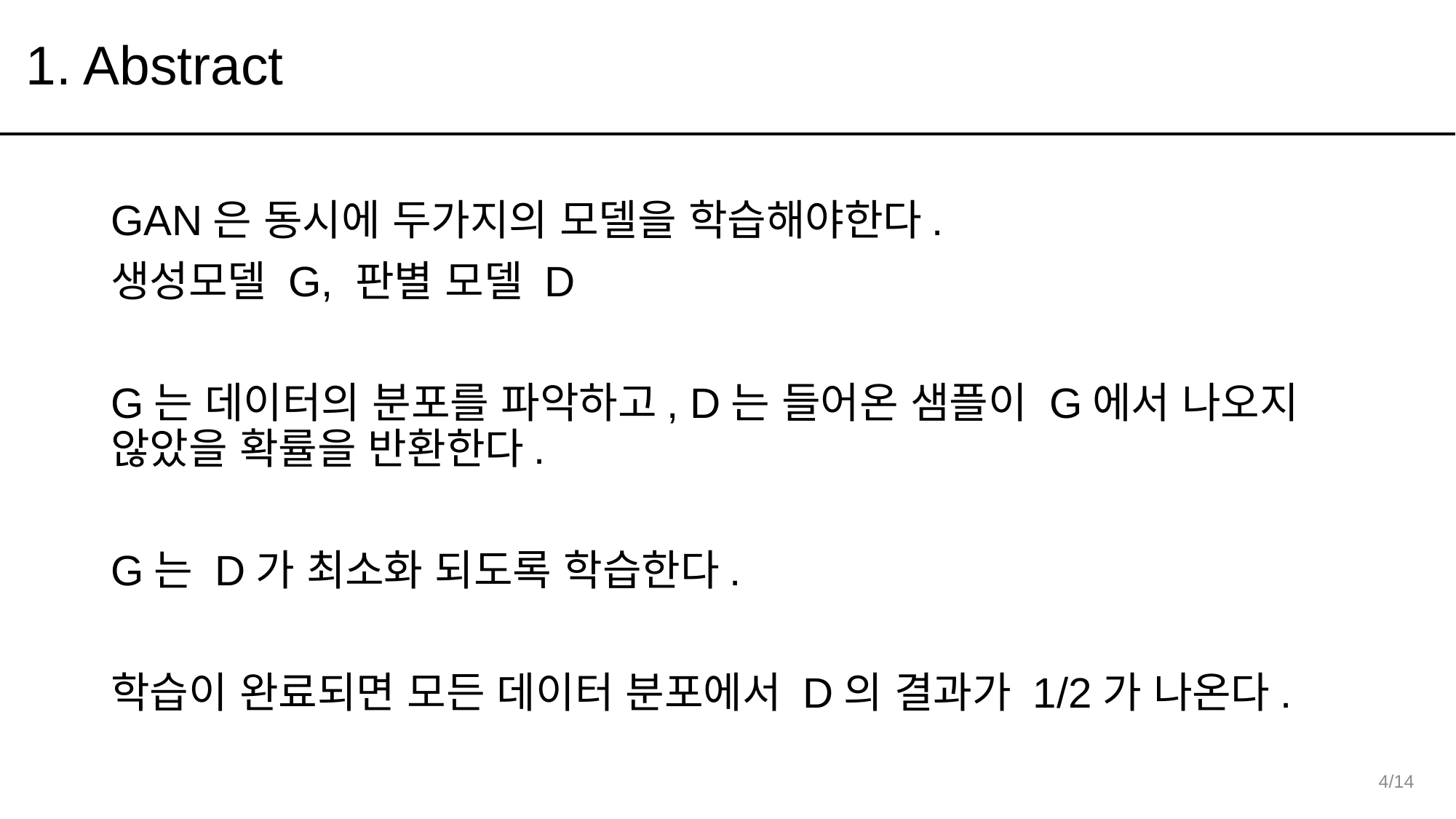

# 1. Abstract
GAN은 동시에 두가지의 모델을 학습해야한다.
생성모델 G, 판별 모델 D

G는 데이터의 분포를 파악하고, D는 들어온 샘플이 G에서 나오지 않았을 확률을 반환한다.

G는 D가 최소화 되도록 학습한다.

학습이 완료되면 모든 데이터 분포에서 D의 결과가 1/2가 나온다.
4/14